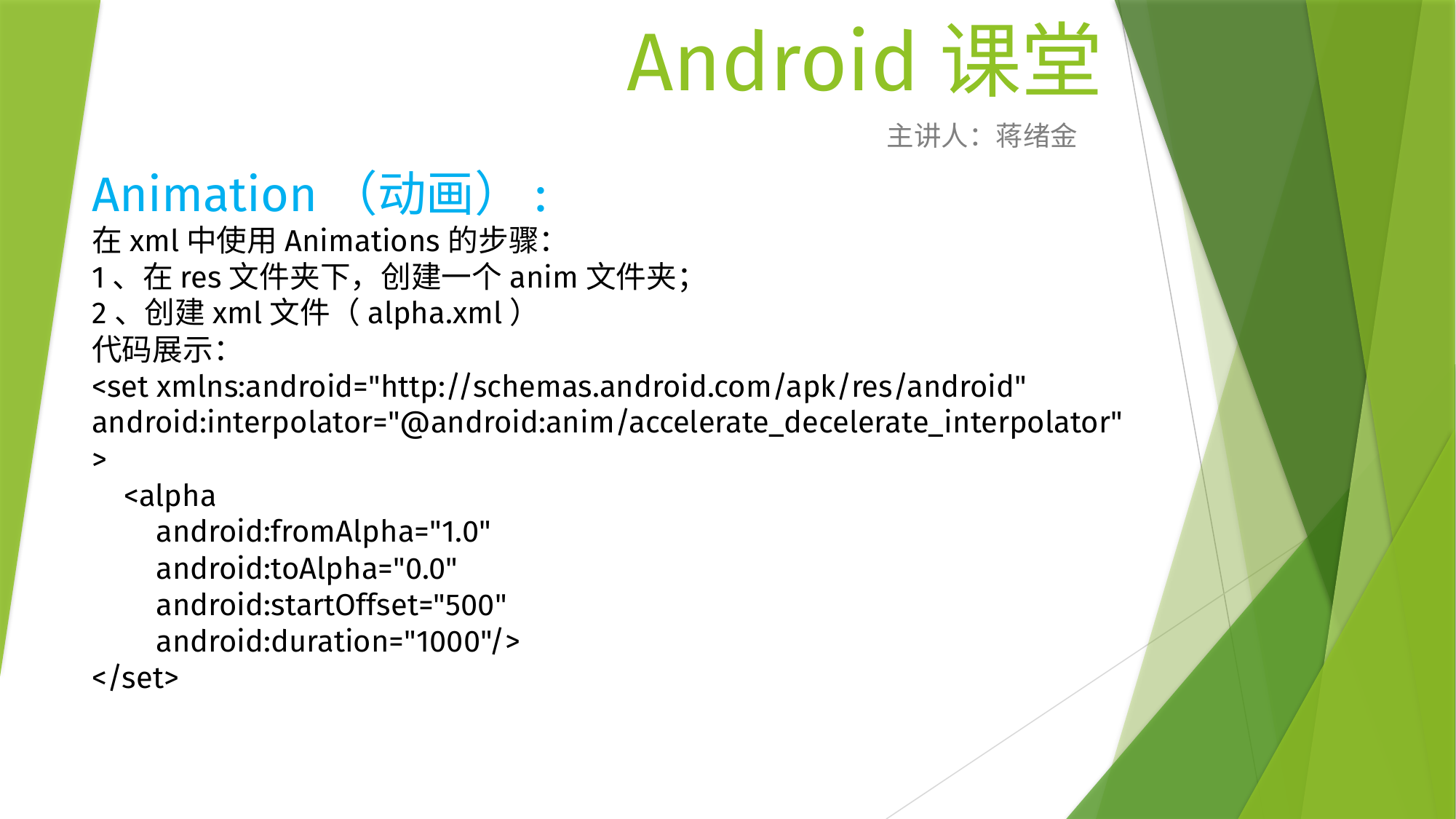

# Android课堂
主讲人：蒋绪金
Animation（动画）:
在xml中使用Animations的步骤：
1、在res文件夹下，创建一个anim文件夹；
2、创建xml文件（alpha.xml）
代码展示：
<set xmlns:android="http://schemas.android.com/apk/res/android"  android:interpolator="@android:anim/accelerate_decelerate_interpolator">
    <alpha
        android:fromAlpha="1.0"
        android:toAlpha="0.0"
        android:startOffset="500"
        android:duration="1000"/>
</set>